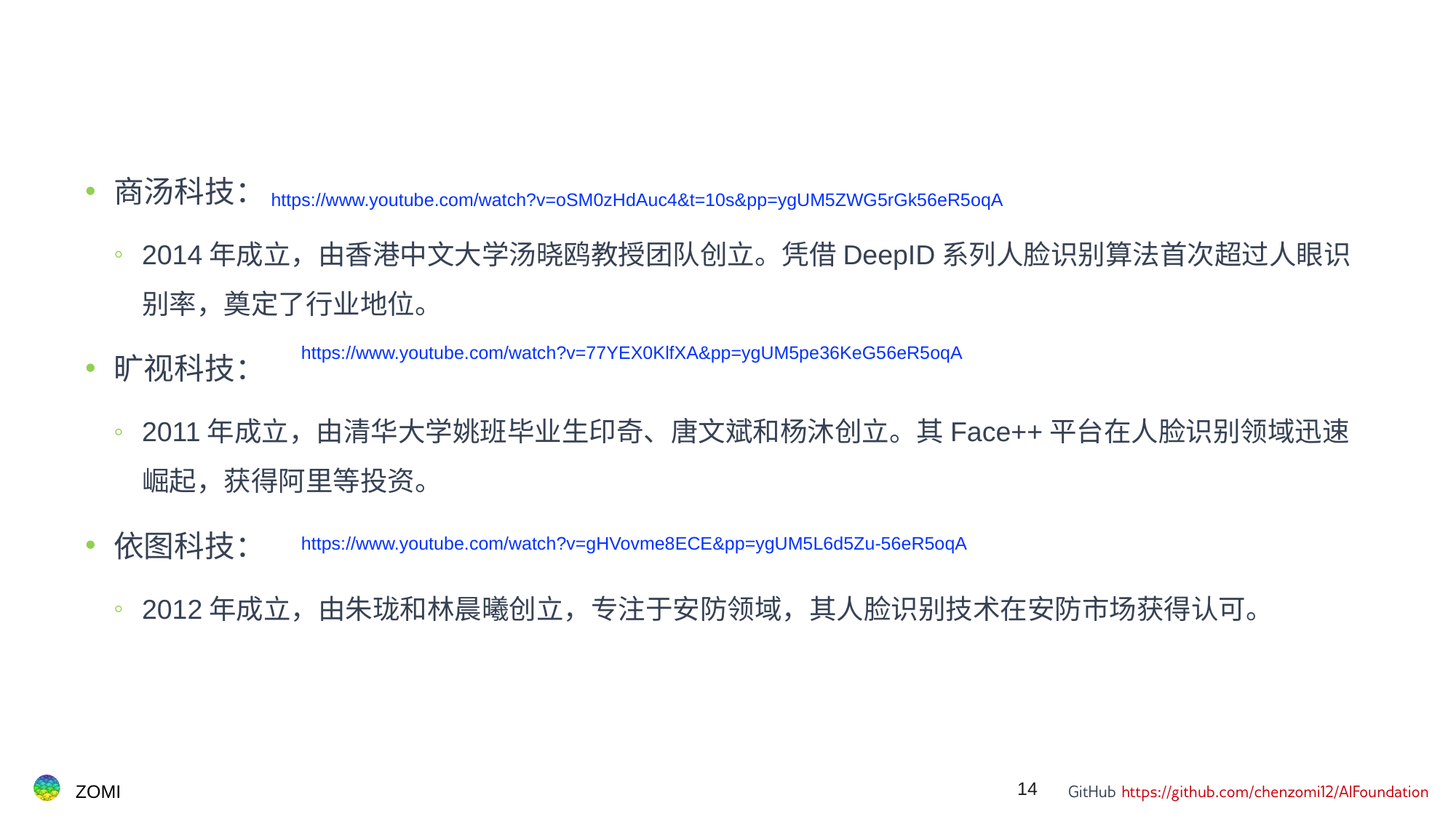

#
商汤科技：
2014年成立，由香港中文大学汤晓鸥教授团队创立。凭借DeepID系列人脸识别算法首次超过人眼识别率，奠定了行业地位。
旷视科技：
2011年成立，由清华大学姚班毕业生印奇、唐文斌和杨沐创立。其Face++平台在人脸识别领域迅速崛起，获得阿里等投资。
依图科技：
2012年成立，由朱珑和林晨曦创立，专注于安防领域，其人脸识别技术在安防市场获得认可。

https://www.youtube.com/watch?v=oSM0zHdAuc4&t=10s&pp=ygUM5ZWG5rGk56eR5oqA
https://www.youtube.com/watch?v=77YEX0KlfXA&pp=ygUM5pe36KeG56eR5oqA
https://www.youtube.com/watch?v=gHVovme8ECE&pp=ygUM5L6d5Zu-56eR5oqA